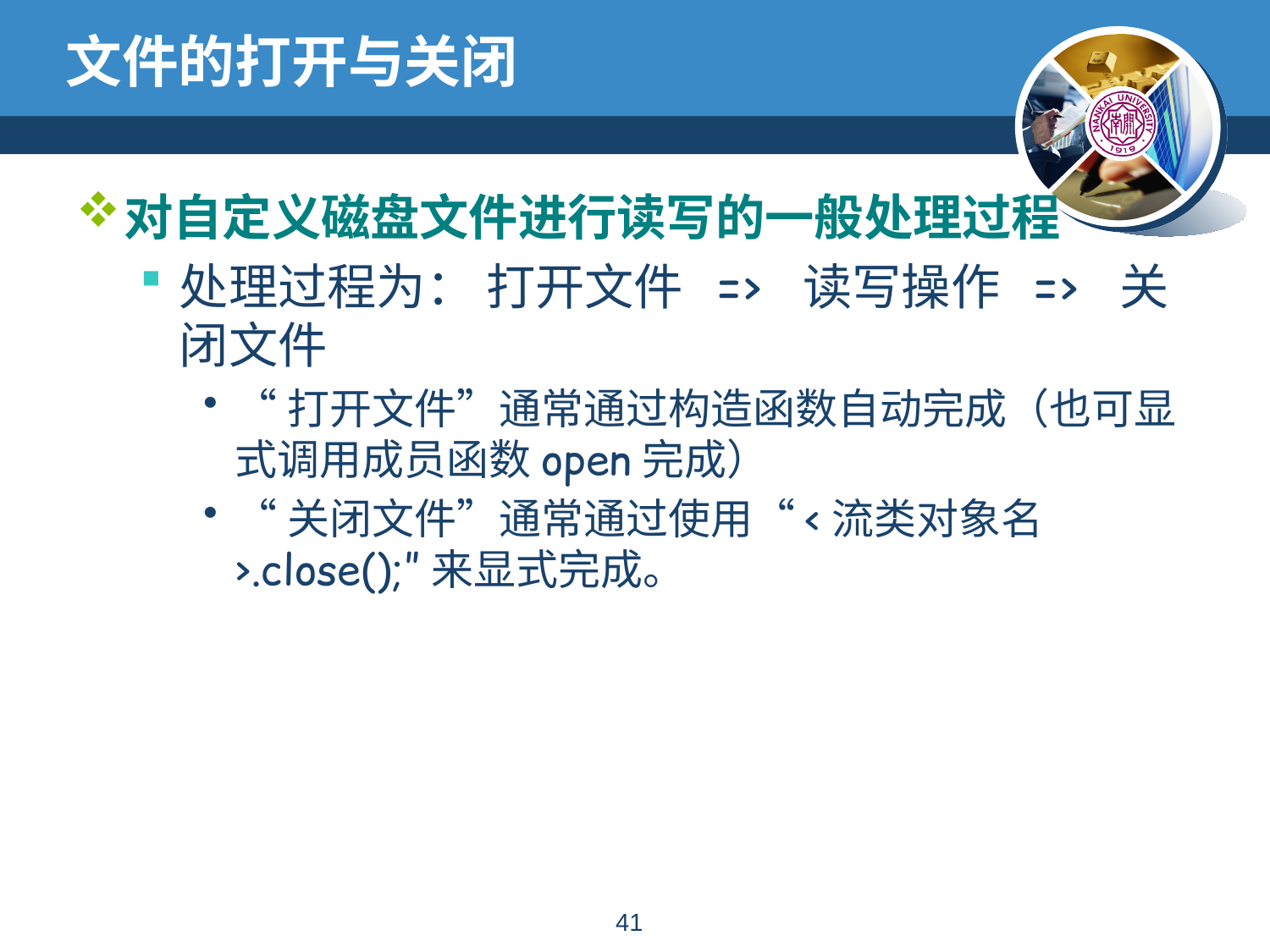

# 文件的打开与关闭
对自定义磁盘文件进行读写的一般处理过程
处理过程为： 打开文件  =>  读写操作  =>  关闭文件
“打开文件”通常通过构造函数自动完成（也可显式调用成员函数open完成）
“关闭文件”通常通过使用“<流类对象名>.close();”来显式完成。
41